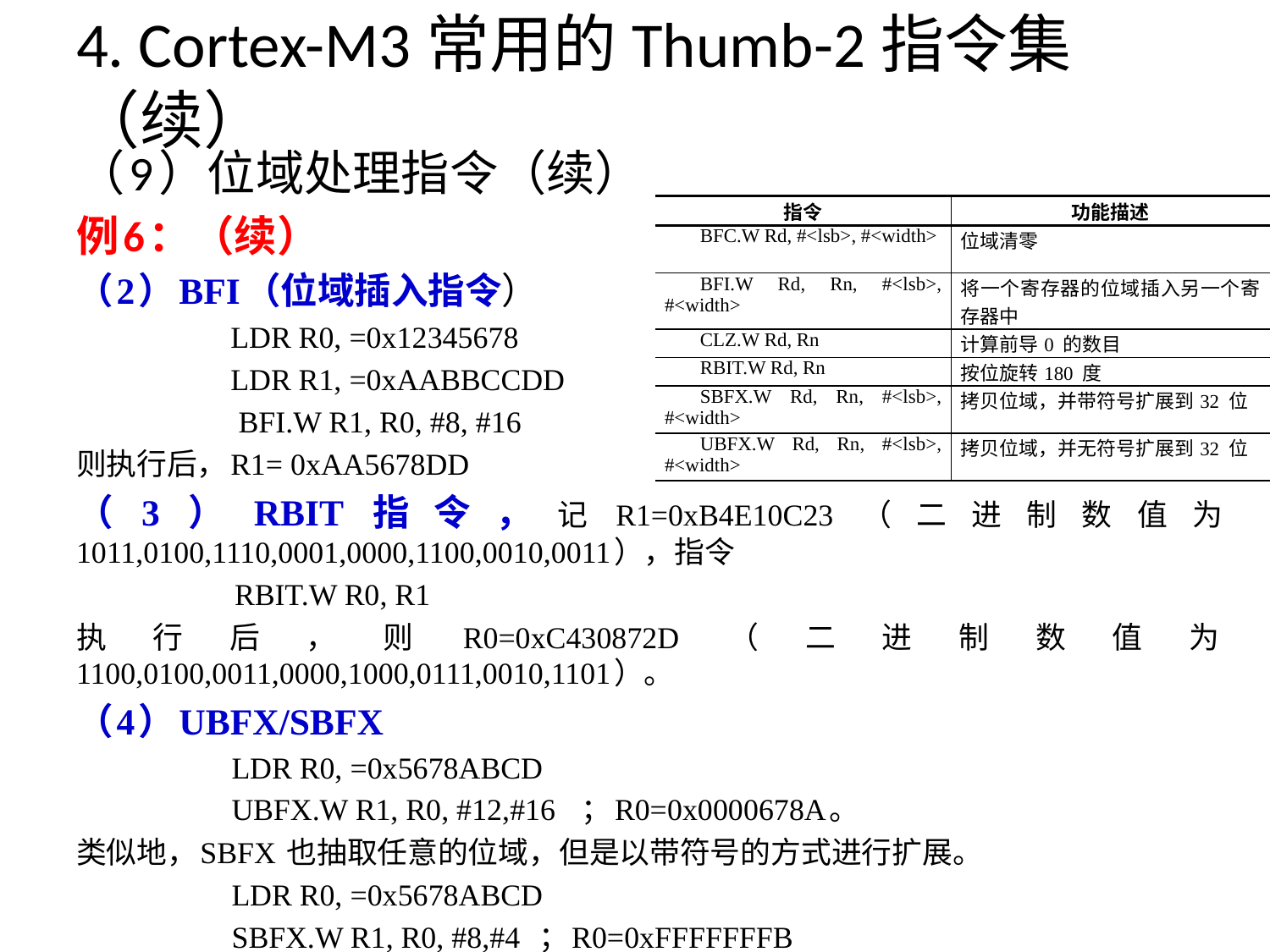

# 4. Cortex-M3常用的Thumb-2指令集（续）
（9）位域处理指令（续）
例6：（续）
（2）BFI（位域插入指令）
              LDR R0, =0x12345678
              LDR R1, =0xAABBCCDD
               BFI.W R1, R0, #8, #16
则执行后，R1= 0xAA5678DD
（3）RBIT指令，记R1=0xB4E10C23（二进制数值为 1011,0100,1110,0001,0000,1100,0010,0011），指令
             RBIT.W R0, R1
执行后，则R0=0xC430872D（二进制数值为1100,0100,0011,0000,1000,0111,0010,1101）。
（4）UBFX/SBFX
            LDR R0, =0x5678ABCD
            UBFX.W R1, R0, #12,#16   ；R0=0x0000678A。
类似地，SBFX 也抽取任意的位域，但是以带符号的方式进行扩展。
            LDR R0, =0x5678ABCD
            SBFX.W R1, R0, #8,#4  ；R0=0xFFFFFFFB
| 指令 | 功能描述 |
| --- | --- |
| BFC.W Rd, #<lsb>, #<width> | 位域清零 |
| BFI.W Rd, Rn, #<lsb>, #<width> | 将一个寄存器的位域插入另一个寄存器中 |
| CLZ.W Rd, Rn | 计算前导0 的数目 |
| RBIT.W Rd, Rn | 按位旋转180 度 |
| SBFX.W Rd, Rn, #<lsb>, #<width> | 拷贝位域，并带符号扩展到32 位 |
| UBFX.W Rd, Rn, #<lsb>, #<width> | 拷贝位域，并无符号扩展到32 位 |